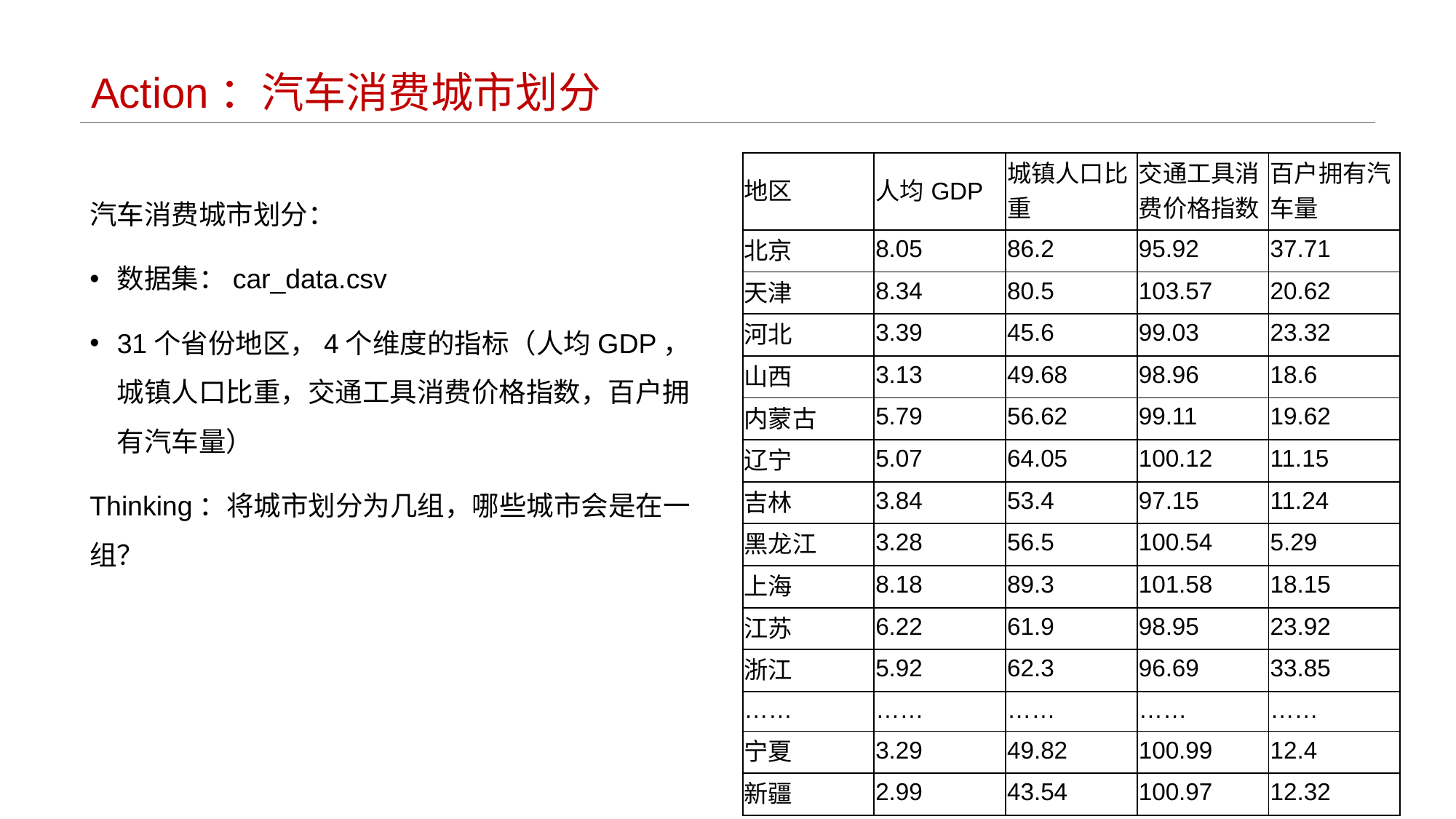

# Action：汽车消费城市划分
| 地区 | 人均GDP | 城镇人口比重 | 交通工具消费价格指数 | 百户拥有汽车量 |
| --- | --- | --- | --- | --- |
| 北京 | 8.05 | 86.2 | 95.92 | 37.71 |
| 天津 | 8.34 | 80.5 | 103.57 | 20.62 |
| 河北 | 3.39 | 45.6 | 99.03 | 23.32 |
| 山西 | 3.13 | 49.68 | 98.96 | 18.6 |
| 内蒙古 | 5.79 | 56.62 | 99.11 | 19.62 |
| 辽宁 | 5.07 | 64.05 | 100.12 | 11.15 |
| 吉林 | 3.84 | 53.4 | 97.15 | 11.24 |
| 黑龙江 | 3.28 | 56.5 | 100.54 | 5.29 |
| 上海 | 8.18 | 89.3 | 101.58 | 18.15 |
| 江苏 | 6.22 | 61.9 | 98.95 | 23.92 |
| 浙江 | 5.92 | 62.3 | 96.69 | 33.85 |
| …… | …… | …… | …… | …… |
| 宁夏 | 3.29 | 49.82 | 100.99 | 12.4 |
| 新疆 | 2.99 | 43.54 | 100.97 | 12.32 |
汽车消费城市划分：
数据集：car_data.csv
31个省份地区，4个维度的指标（人均GDP，城镇人口比重，交通工具消费价格指数，百户拥有汽车量）
Thinking：将城市划分为几组，哪些城市会是在一组？